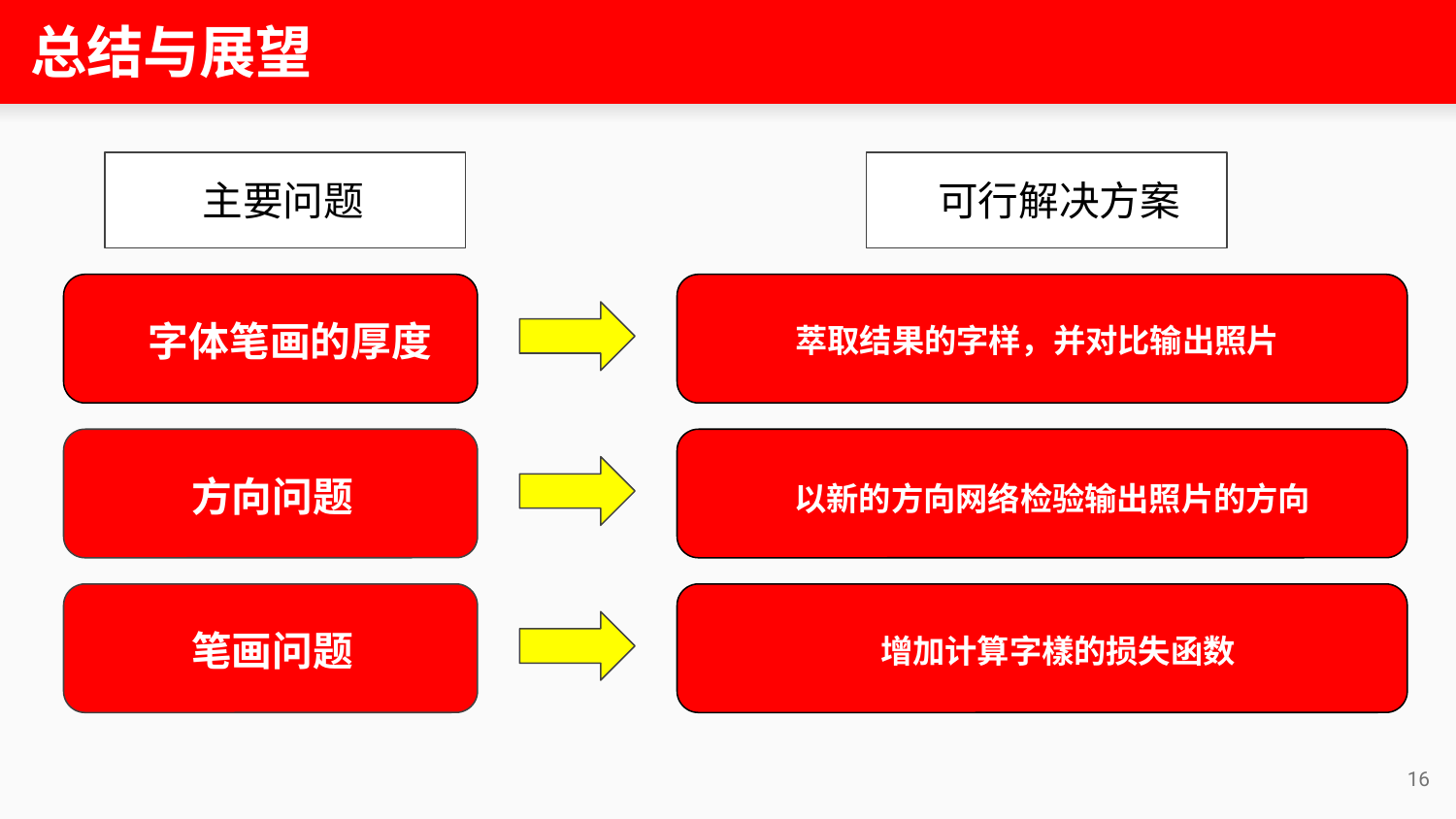

# 总结与展望

主要问题
可行解决方案

字体笔画的厚度

萃取结果的字样，并对比输出照片

方向问题

以新的方向网络检验输出照片的方向

笔画问题

增加计算字樣的损失函数
16